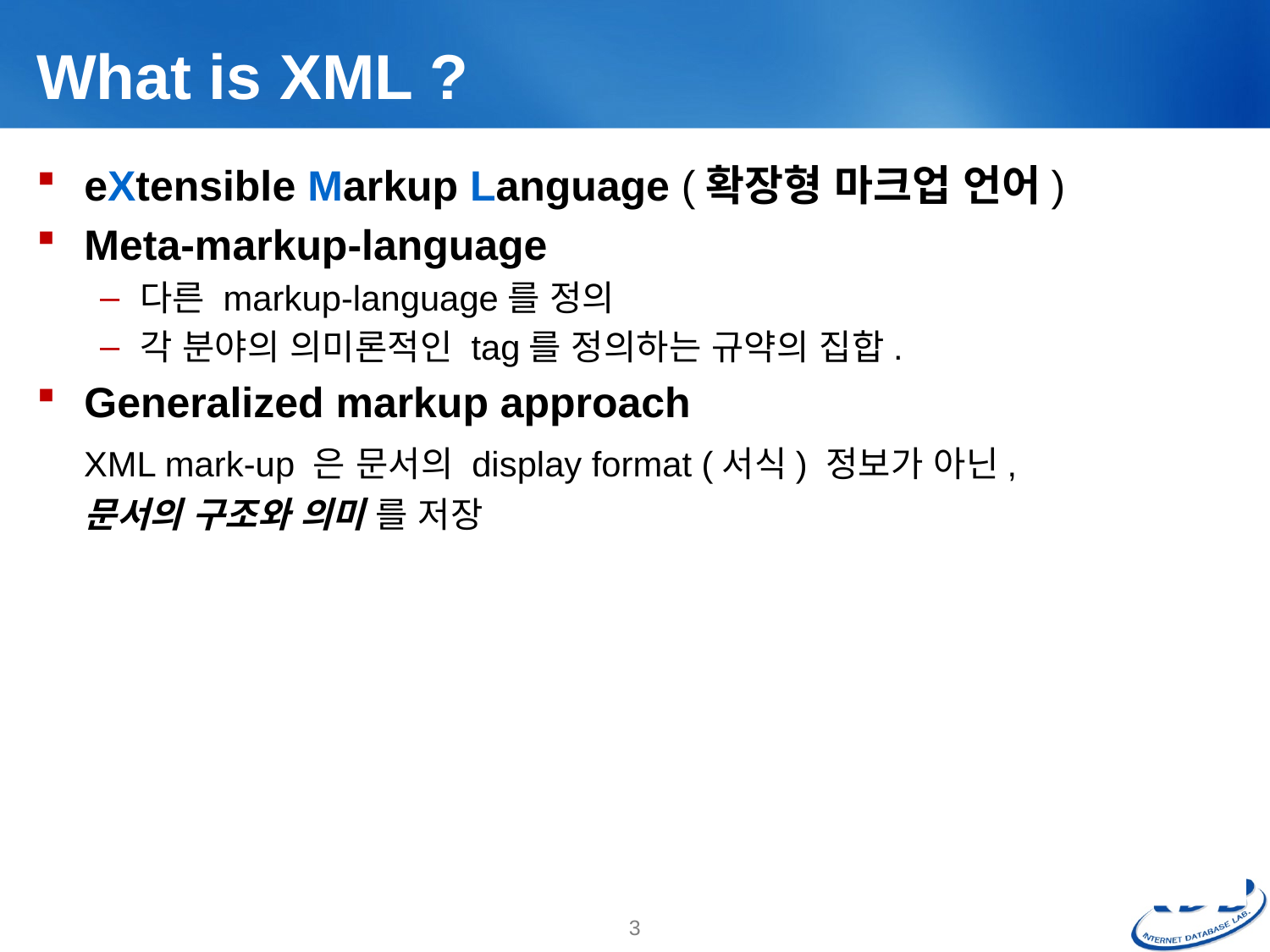

# What is XML ?
eXtensible Markup Language (확장형 마크업 언어)
Meta-markup-language
다른 markup-language를 정의
각 분야의 의미론적인 tag를 정의하는 규약의 집합.
Generalized markup approach
    XML mark-up 은 문서의 display format (서식) 정보가 아닌,
    문서의 구조와 의미 를 저장
3